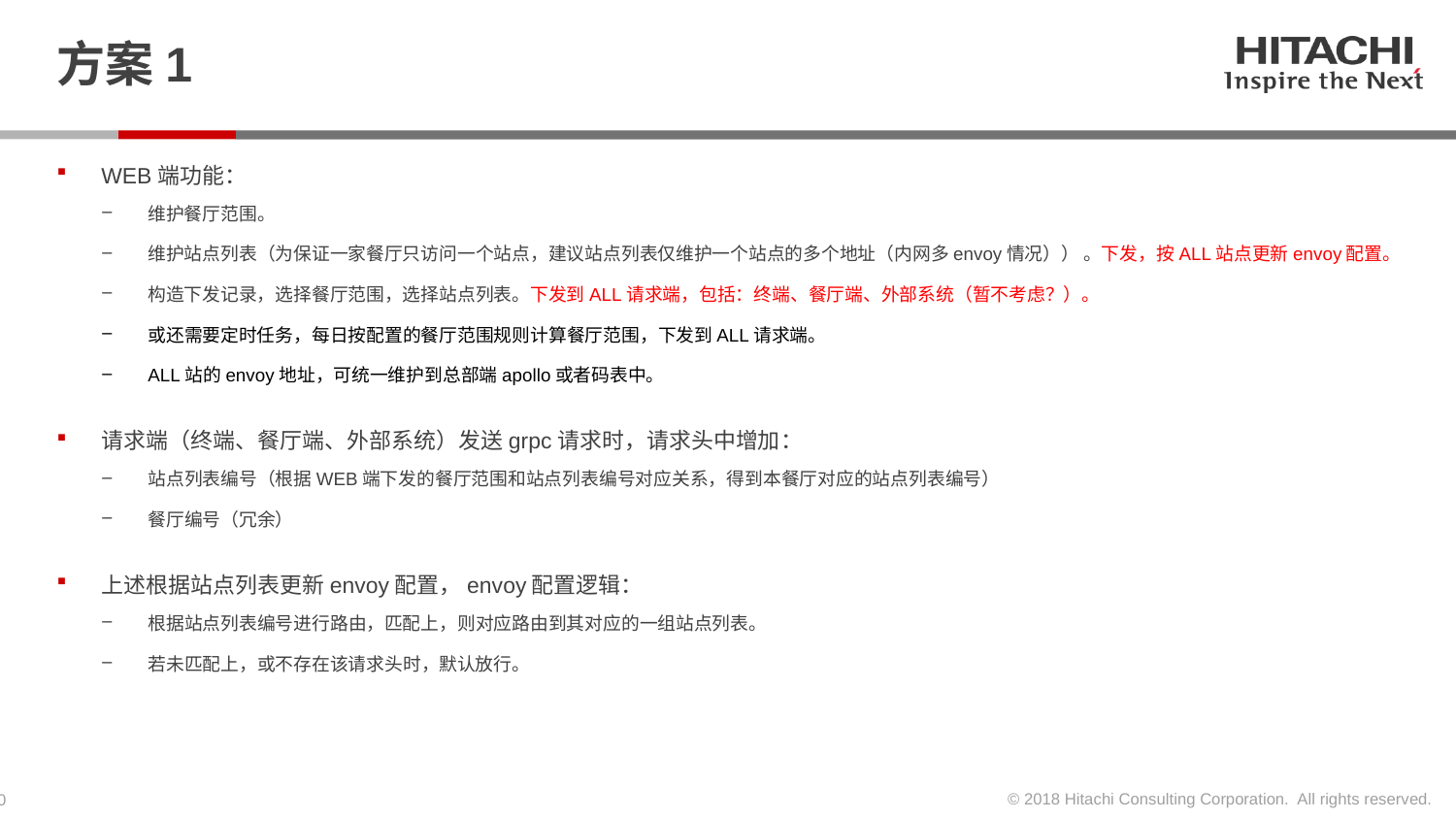

# 方案1
WEB端功能：
维护餐厅范围。
维护站点列表（为保证一家餐厅只访问一个站点，建议站点列表仅维护一个站点的多个地址（内网多envoy情况）） 。下发，按ALL站点更新envoy配置。
构造下发记录，选择餐厅范围，选择站点列表。下发到ALL请求端，包括：终端、餐厅端、外部系统（暂不考虑？）。
或还需要定时任务，每日按配置的餐厅范围规则计算餐厅范围，下发到ALL请求端。
ALL站的envoy地址，可统一维护到总部端apollo或者码表中。
请求端（终端、餐厅端、外部系统）发送grpc请求时，请求头中增加：
站点列表编号（根据WEB端下发的餐厅范围和站点列表编号对应关系，得到本餐厅对应的站点列表编号）
餐厅编号（冗余）
上述根据站点列表更新envoy配置，envoy配置逻辑：
根据站点列表编号进行路由，匹配上，则对应路由到其对应的一组站点列表。
若未匹配上，或不存在该请求头时，默认放行。